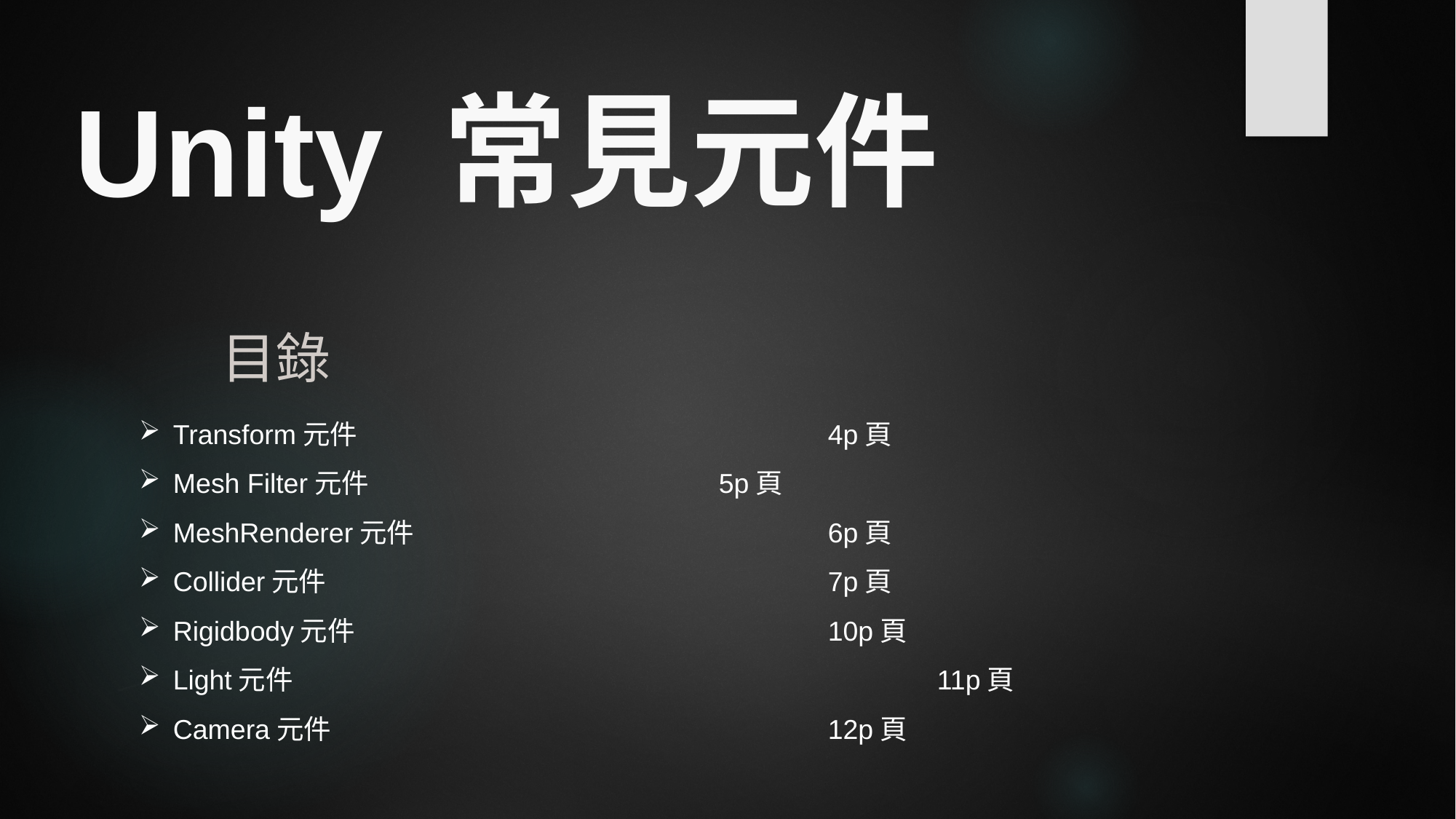

# Unity 常見元件
目錄
Transform元件					4p頁
Mesh Filter元件				5p頁
MeshRenderer元件				6p頁
Collider元件					7p頁
Rigidbody元件					10p頁
Light元件						11p頁
Camera元件					12p頁